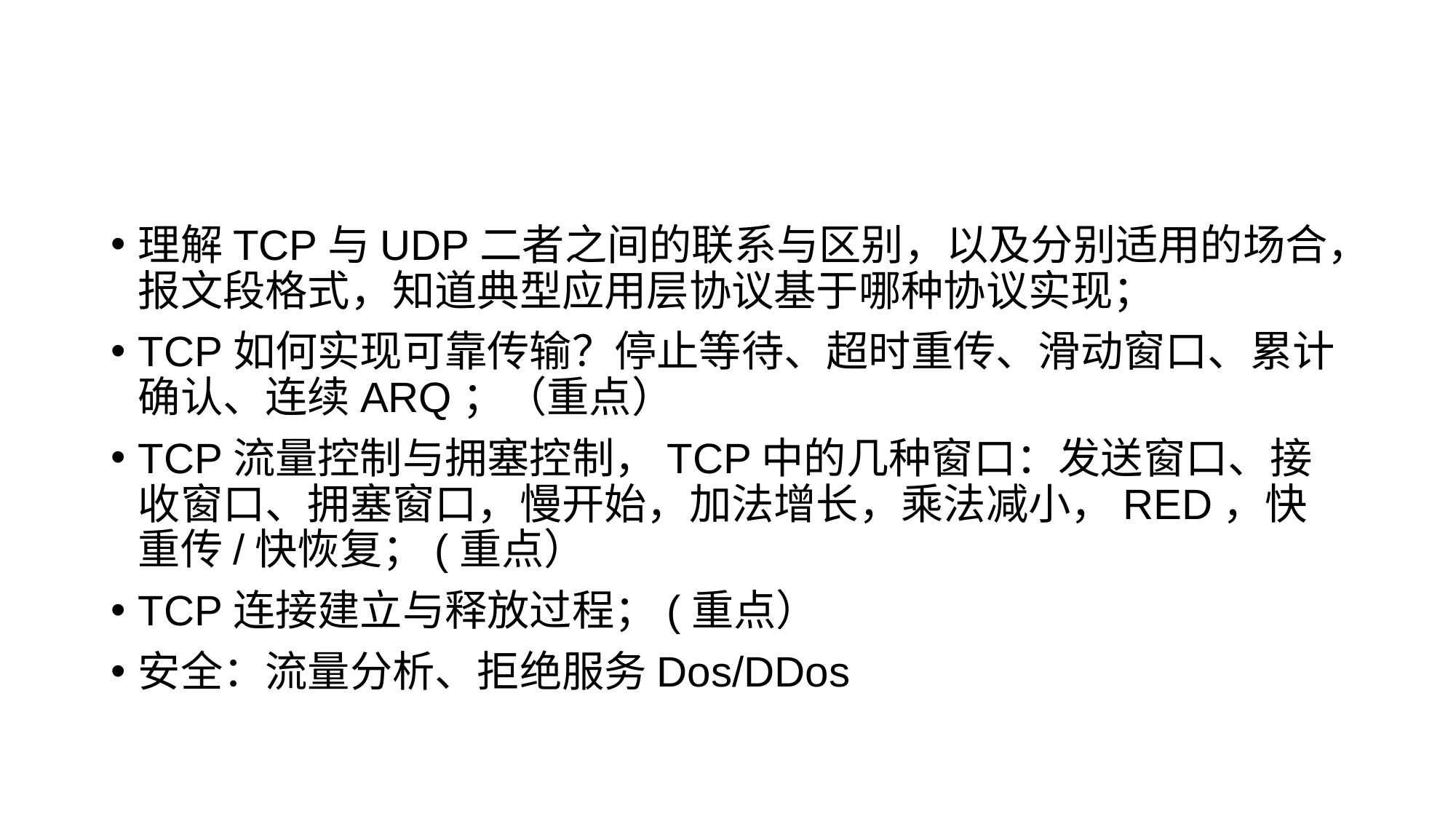

理解TCP与UDP二者之间的联系与区别，以及分别适用的场合，报文段格式，知道典型应用层协议基于哪种协议实现；
TCP如何实现可靠传输？停止等待、超时重传、滑动窗口、累计确认、连续ARQ；（重点）
TCP流量控制与拥塞控制，TCP中的几种窗口：发送窗口、接收窗口、拥塞窗口，慢开始，加法增长，乘法减小，RED，快重传/快恢复；(重点）
TCP连接建立与释放过程；(重点）
安全：流量分析、拒绝服务Dos/DDos